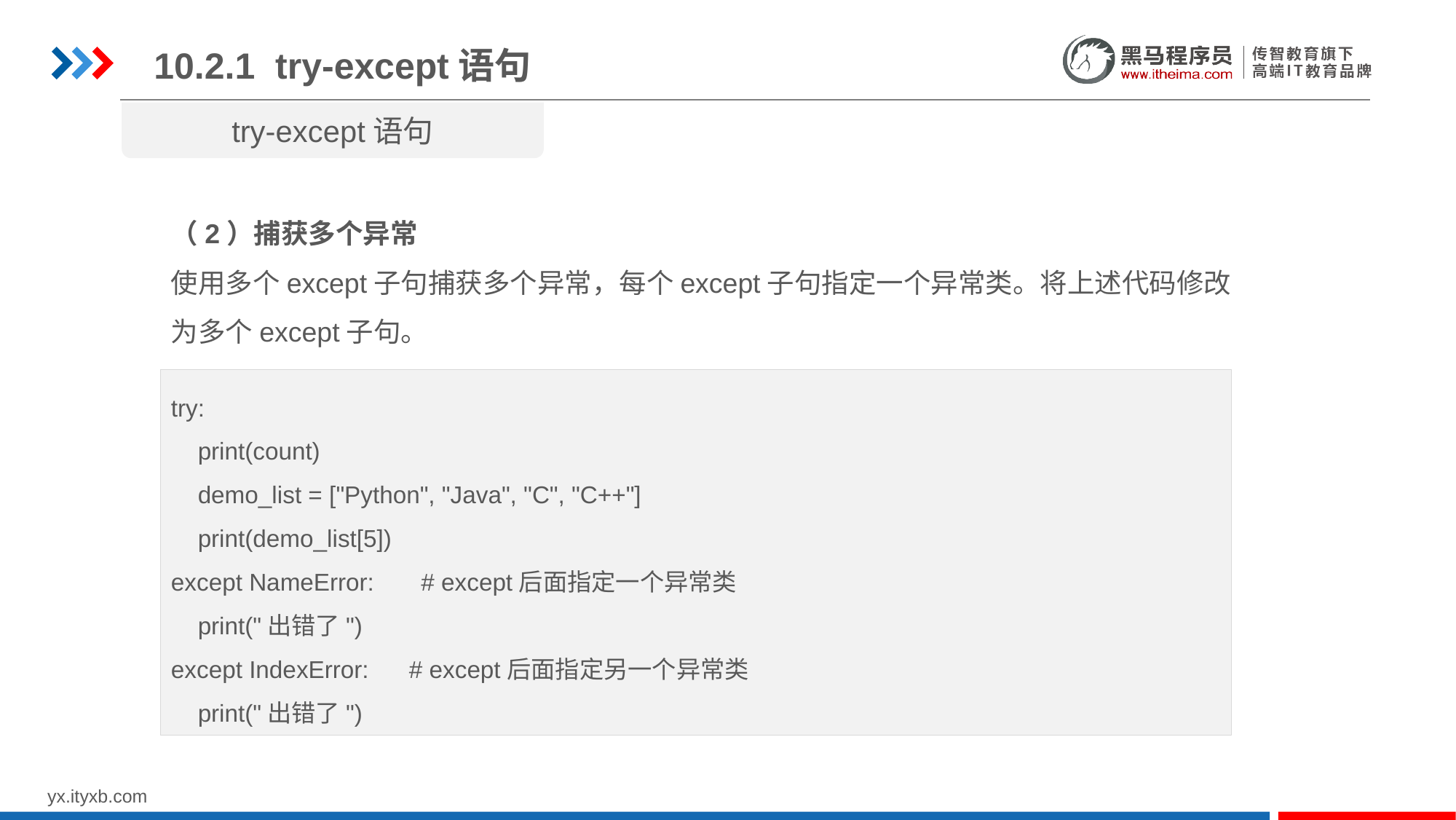

10.2.1  try-except语句

try-except语句
txt_file.txt文件的内容
（2）捕获多个异常
使用多个except子句捕获多个异常，每个except子句指定一个异常类。将上述代码修改为多个except子句。
try:
    print(count)
    demo_list = ["Python", "Java", "C", "C++"]
    print(demo_list[5])
except NameError:       # except后面指定一个异常类
    print("出错了")
except IndexError:      # except后面指定另一个异常类
    print("出错了")